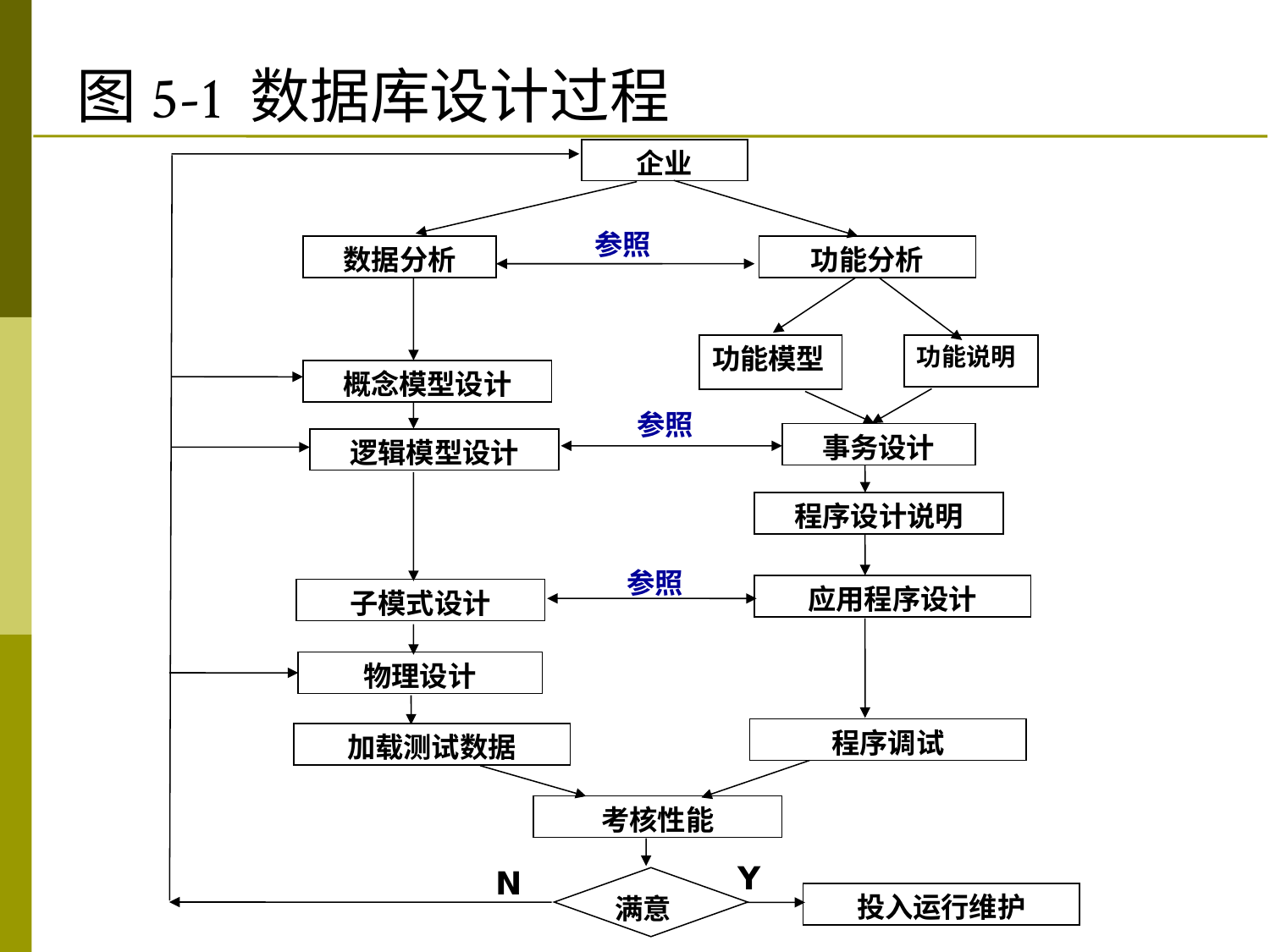

# 图5-1 数据库设计过程
企业

数据分析
功能分析

功能模型
功能说明
概念模型设计

事务设计
逻辑模型设计

程序设计说明

应用程序设计
子模式设计

物理设计

程序调试
加载测试数据

考核性能

Y
N
满意
投入运行维护

参照
参照
参照